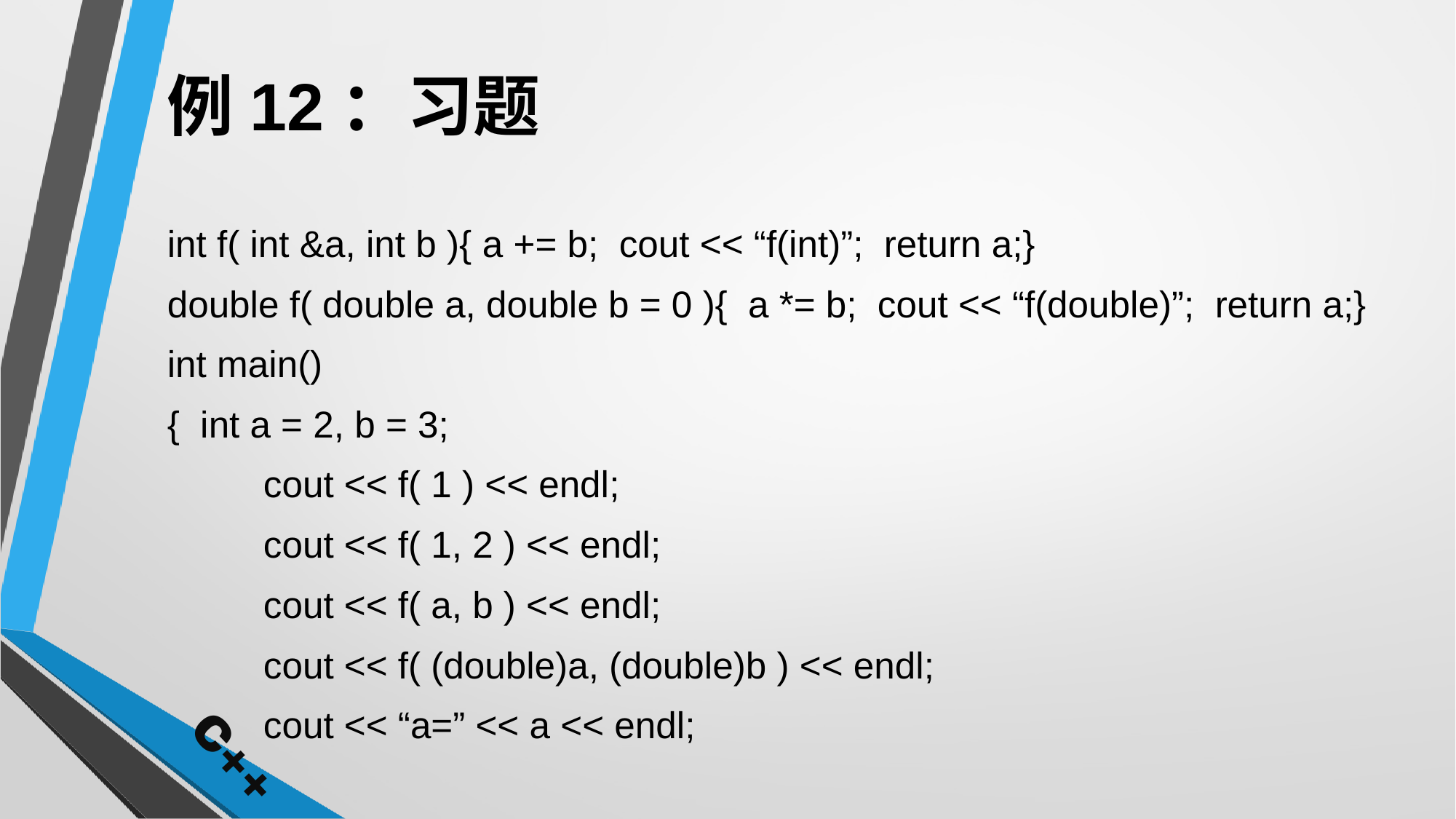

# 例12：习题
int f( int &a, int b ){ a += b;  cout << “f(int)”;  return a;}
double f( double a, double b = 0 ){  a *= b;  cout << “f(double)”;  return a;}
int main()
{  int a = 2, b = 3;
	cout << f( 1 ) << endl;
	cout << f( 1, 2 ) << endl;
	cout << f( a, b ) << endl;
	cout << f( (double)a, (double)b ) << endl;
	cout << “a=” << a << endl;